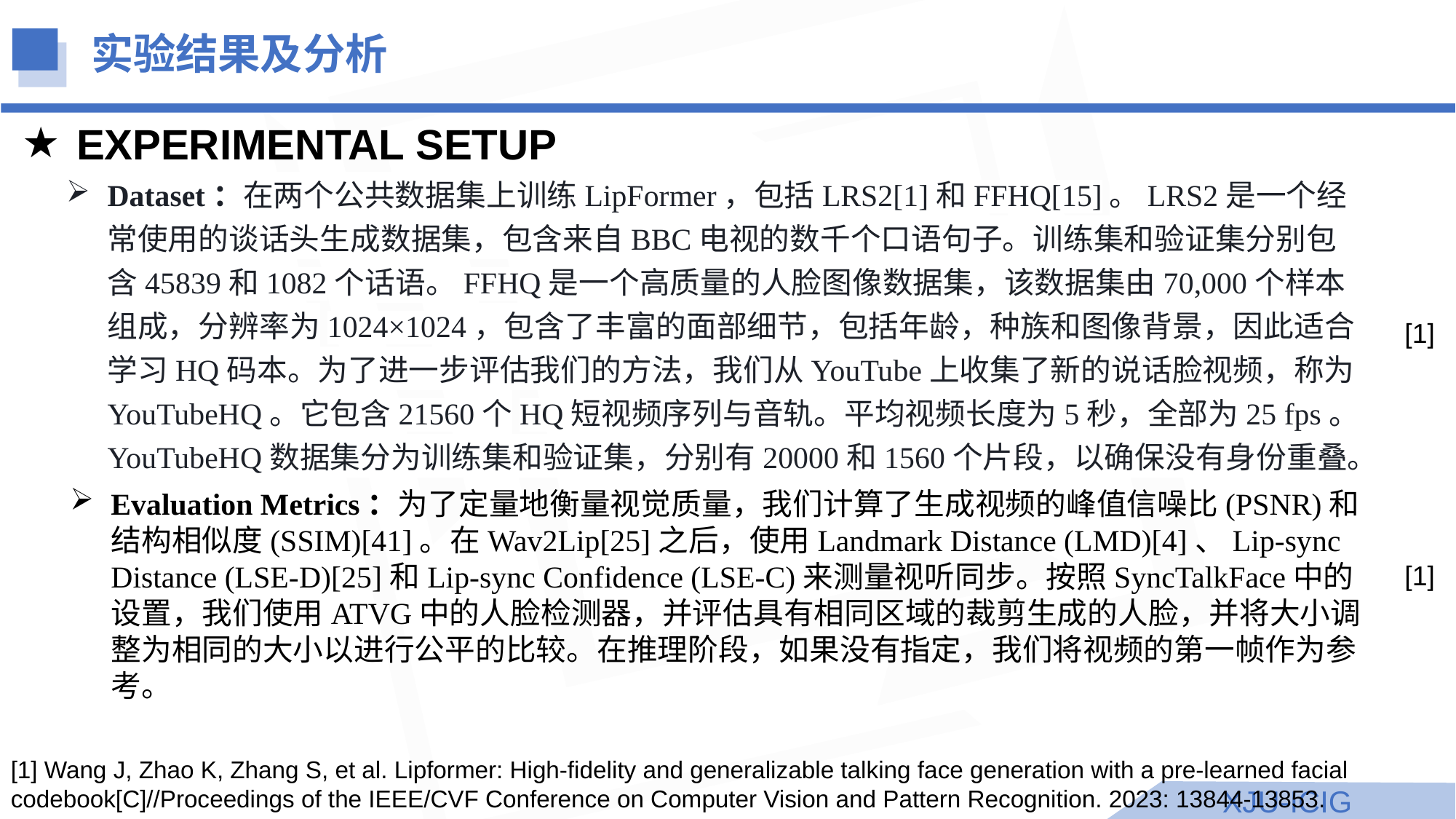

实验结果及分析

EXPERIMENTAL SETUP
Dataset：在两个公共数据集上训练LipFormer，包括LRS2[1]和FFHQ[15]。LRS2是一个经常使用的谈话头生成数据集，包含来自BBC电视的数千个口语句子。训练集和验证集分别包含45839和1082个话语。FFHQ是一个高质量的人脸图像数据集，该数据集由70,000个样本组成，分辨率为1024×1024，包含了丰富的面部细节，包括年龄，种族和图像背景，因此适合学习HQ码本。为了进一步评估我们的方法，我们从YouTube上收集了新的说话脸视频，称为YouTubeHQ。它包含21560个HQ短视频序列与音轨。平均视频长度为5秒，全部为25 fps。YouTubeHQ数据集分为训练集和验证集，分别有20000和1560个片段，以确保没有身份重叠。
[1]
Evaluation Metrics：为了定量地衡量视觉质量，我们计算了生成视频的峰值信噪比(PSNR)和结构相似度(SSIM)[41]。在Wav2Lip[25]之后，使用Landmark Distance (LMD)[4]、Lip-sync Distance (LSE-D)[25]和Lip-sync Confidence (LSE-C)来测量视听同步。按照SyncTalkFace中的设置，我们使用ATVG中的人脸检测器，并评估具有相同区域的裁剪生成的人脸，并将大小调整为相同的大小以进行公平的比较。在推理阶段，如果没有指定，我们将视频的第一帧作为参考。
[1]
[1] Wang J, Zhao K, Zhang S, et al. Lipformer: High-fidelity and generalizable talking face generation with a pre-learned facial codebook[C]//Proceedings of the IEEE/CVF Conference on Computer Vision and Pattern Recognition. 2023: 13844-13853.
XJU-ICIG